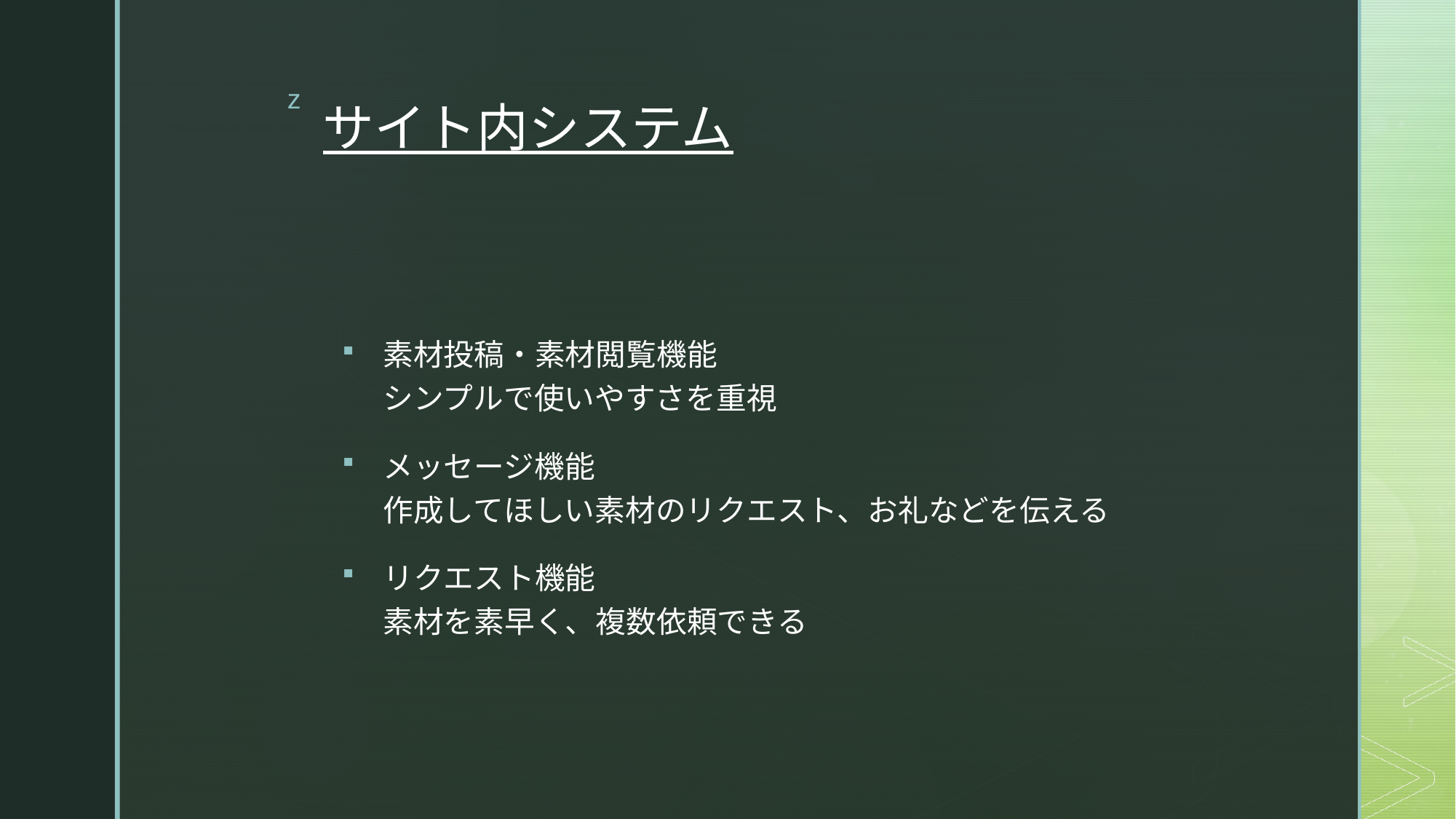

# サイト内システム
素材投稿・素材閲覧機能
シンプルで使いやすさを重視
メッセージ機能
作成してほしい素材のリクエスト、お礼などを伝える
リクエスト機能
素材を素早く、複数依頼できる